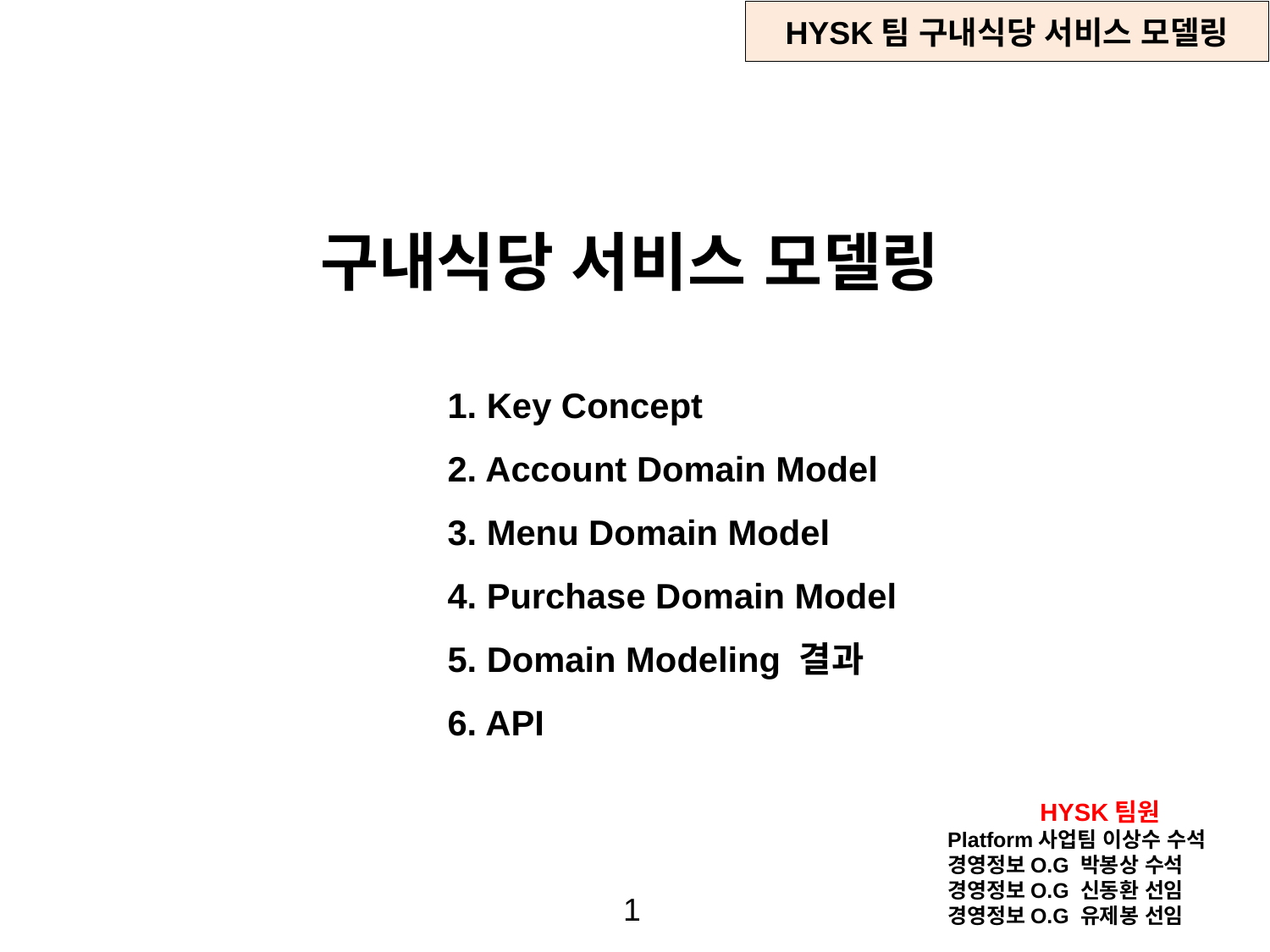

구내식당 서비스 모델링
1. Key Concept
2. Account Domain Model
3. Menu Domain Model
4. Purchase Domain Model
5. Domain Modeling 결과
6. API
HYSK팀원
Platform사업팀 이상수 수석
경영정보O.G 박봉상 수석
경영정보O.G 신동환 선임
경영정보O.G 유제봉 선임